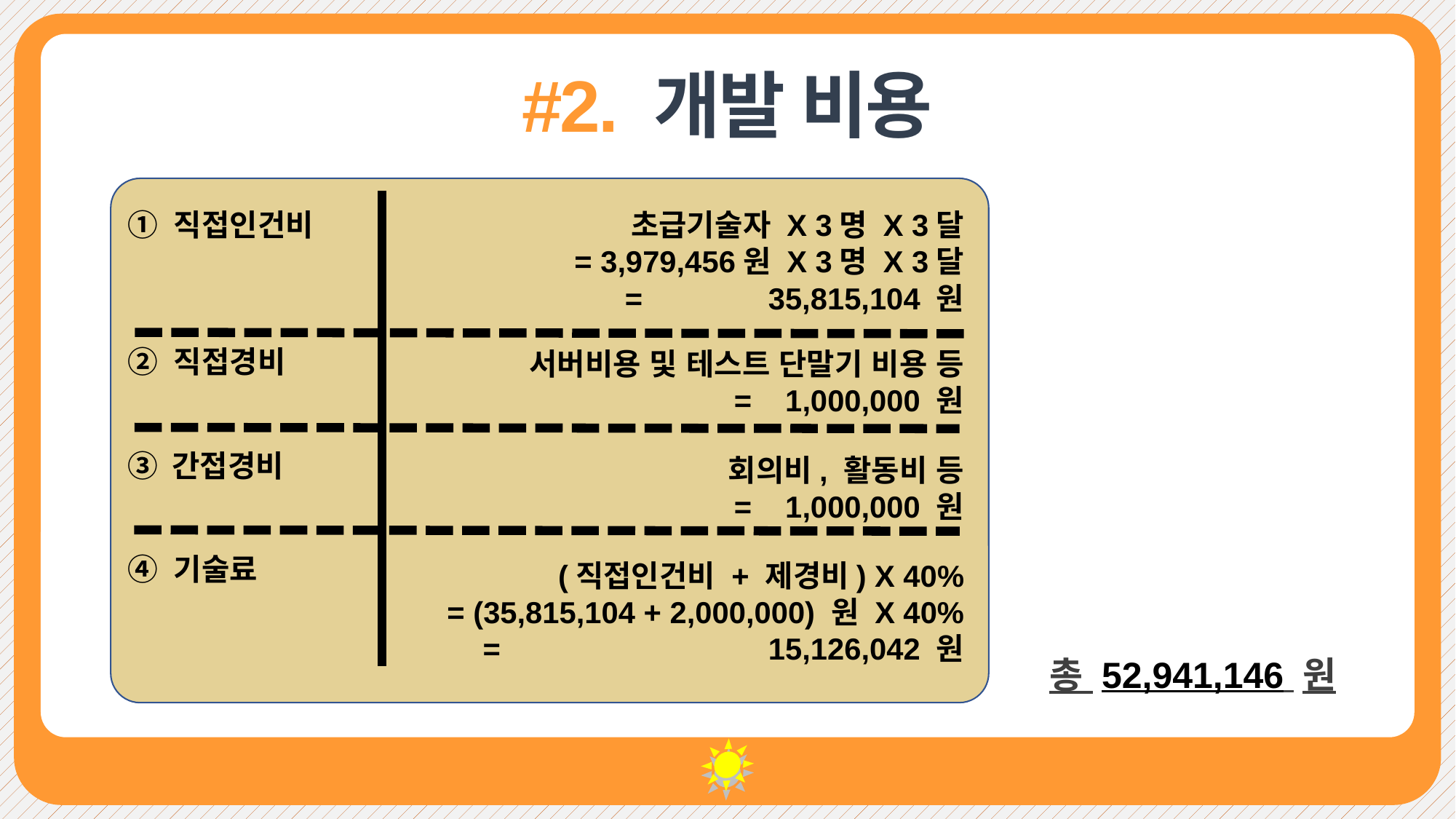

#2. 개발 비용

초급기술자 X 3명 X 3달
= 3,979,456원 X 3명 X 3달
=               35,815,104 원
① 직접인건비

② 직접경비
서버비용 및 테스트 단말기 비용 등
=    1,000,000 원
③ 간접경비
회의비, 활동비 등
=    1,000,000 원
④ 기술료
(직접인건비 + 제경비) X 40%
= (35,815,104 + 2,000,000) 원 X 40%
=                                15,126,042 원
총 52,941,146 원